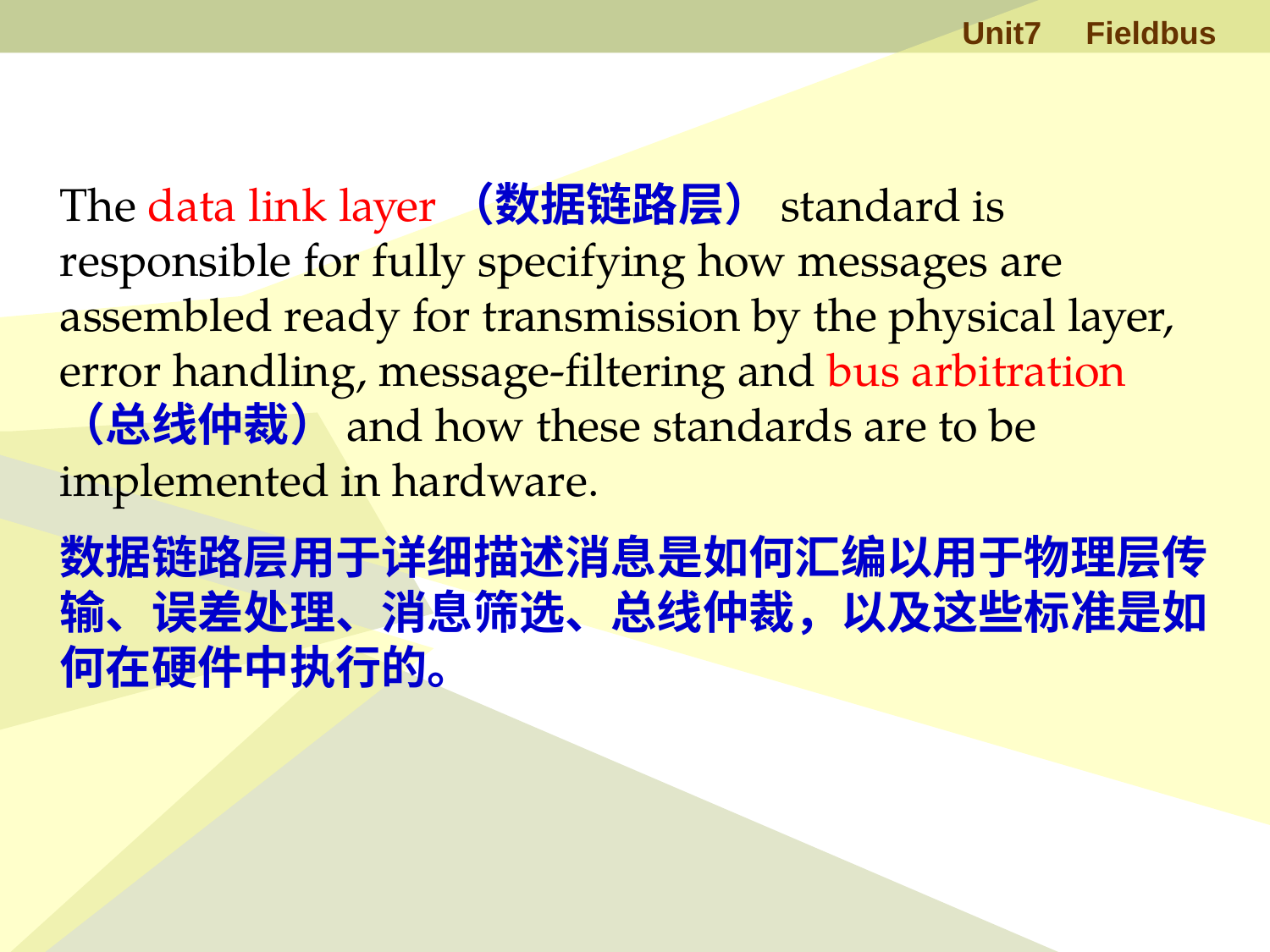

The data link layer（数据链路层）standard is responsible for fully specifying how messages are assembled ready for transmission by the physical layer, error handling, message-filtering and bus arbitration（总线仲裁）and how these standards are to be implemented in hardware.
数据链路层用于详细描述消息是如何汇编以用于物理层传输、误差处理、消息筛选、总线仲裁，以及这些标准是如何在硬件中执行的。